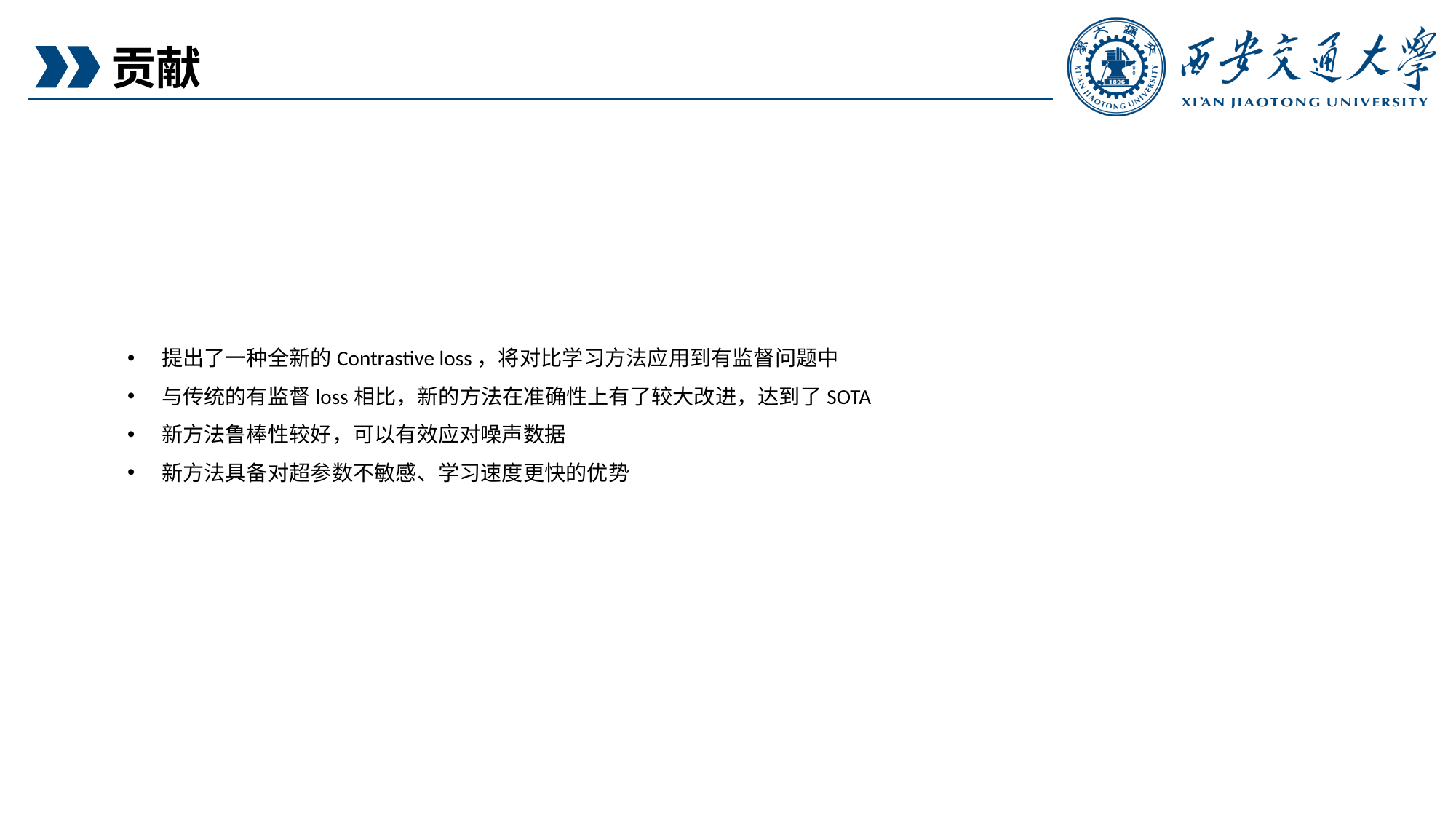

贡献

提出了一种全新的Contrastive loss，将对比学习方法应用到有监督问题中
与传统的有监督loss相比，新的方法在准确性上有了较大改进，达到了SOTA
新方法鲁棒性较好，可以有效应对噪声数据
新方法具备对超参数不敏感、学习速度更快的优势